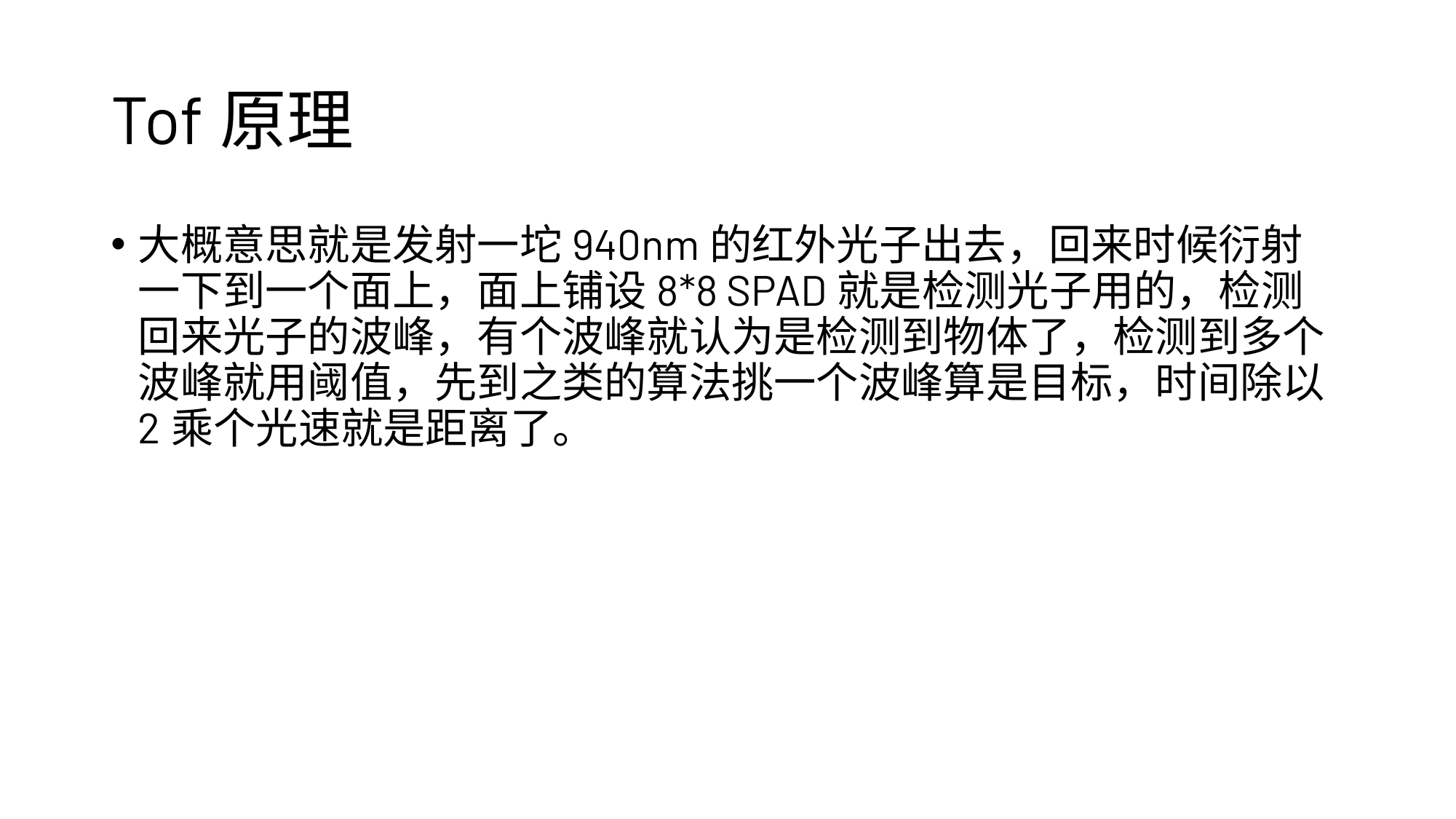

# Tof原理
大概意思就是发射一坨940nm的红外光子出去，回来时候衍射一下到一个面上，面上铺设8*8 SPAD就是检测光子用的，检测回来光子的波峰，有个波峰就认为是检测到物体了，检测到多个波峰就用阈值，先到之类的算法挑一个波峰算是目标，时间除以2乘个光速就是距离了。